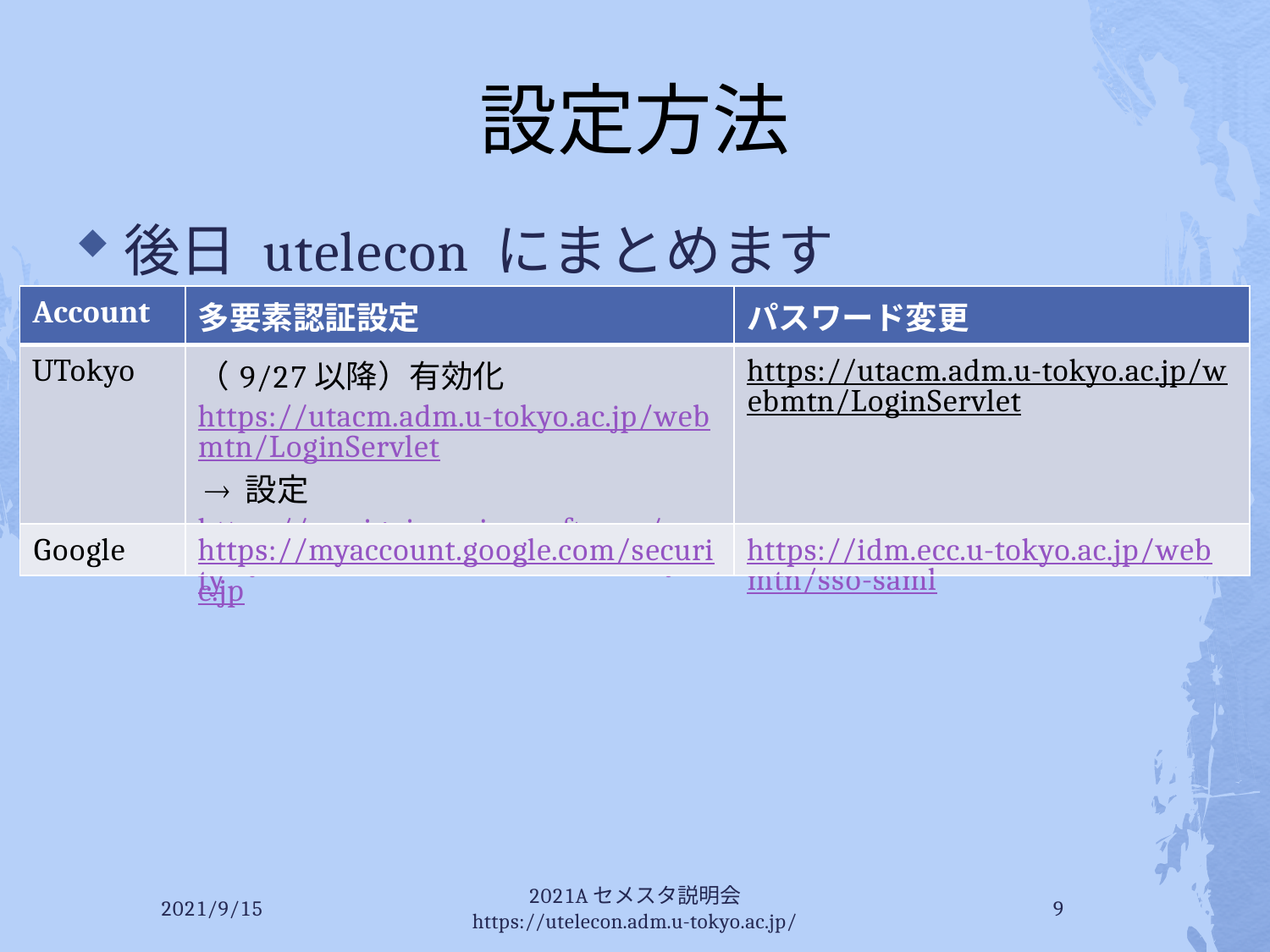

後日 utelecon にまとめます
# 設定方法
| Account | 多要素認証設定 | パスワード変更 |
| --- | --- | --- |
| UTokyo | （9/27以降）有効化 https://utacm.adm.u-tokyo.ac.jp/webmtn/LoginServlet → 設定 https://mysignins.microsoft.com/security-info?domain\_hint=utac.u-tokyo.ac.jp | https://utacm.adm.u-tokyo.ac.jp/webmtn/LoginServlet |
| Google | https://myaccount.google.com/security | https://idm.ecc.u-tokyo.ac.jp/webmtn/sso-saml |
2021/9/15
2021Aセメスタ説明会 https://utelecon.adm.u-tokyo.ac.jp/
9